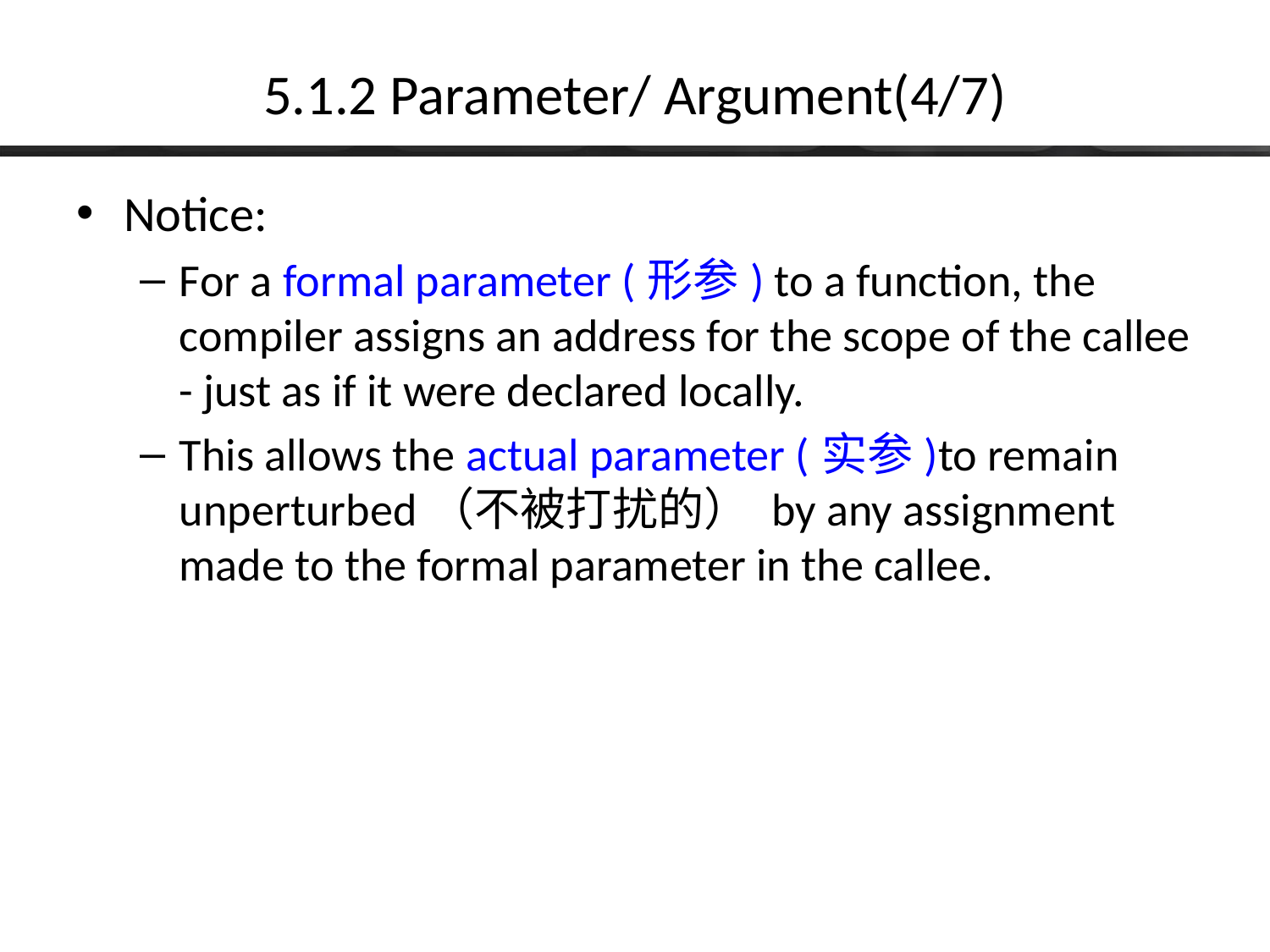

# 5.1.2 Parameter/ Argument(4/7)
Notice:
For a formal parameter (形参) to a function, the compiler assigns an address for the scope of the callee - just as if it were declared locally.
This allows the actual parameter (实参)to remain unperturbed（不被打扰的） by any assignment made to the formal parameter in the callee.
19